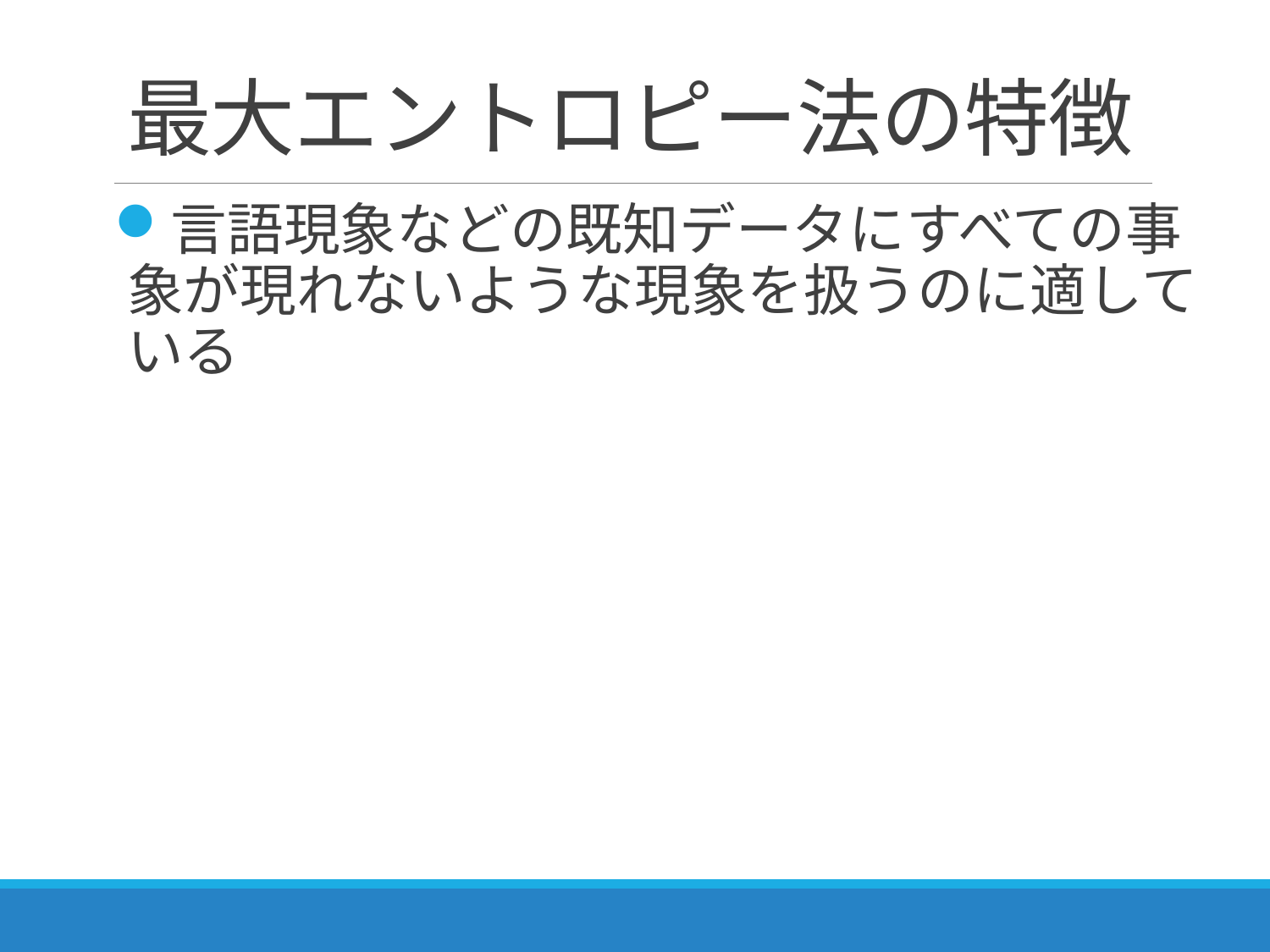

# 最大エントロピー法の特徴
言語現象などの既知データにすべての事象が現れないような現象を扱うのに適している